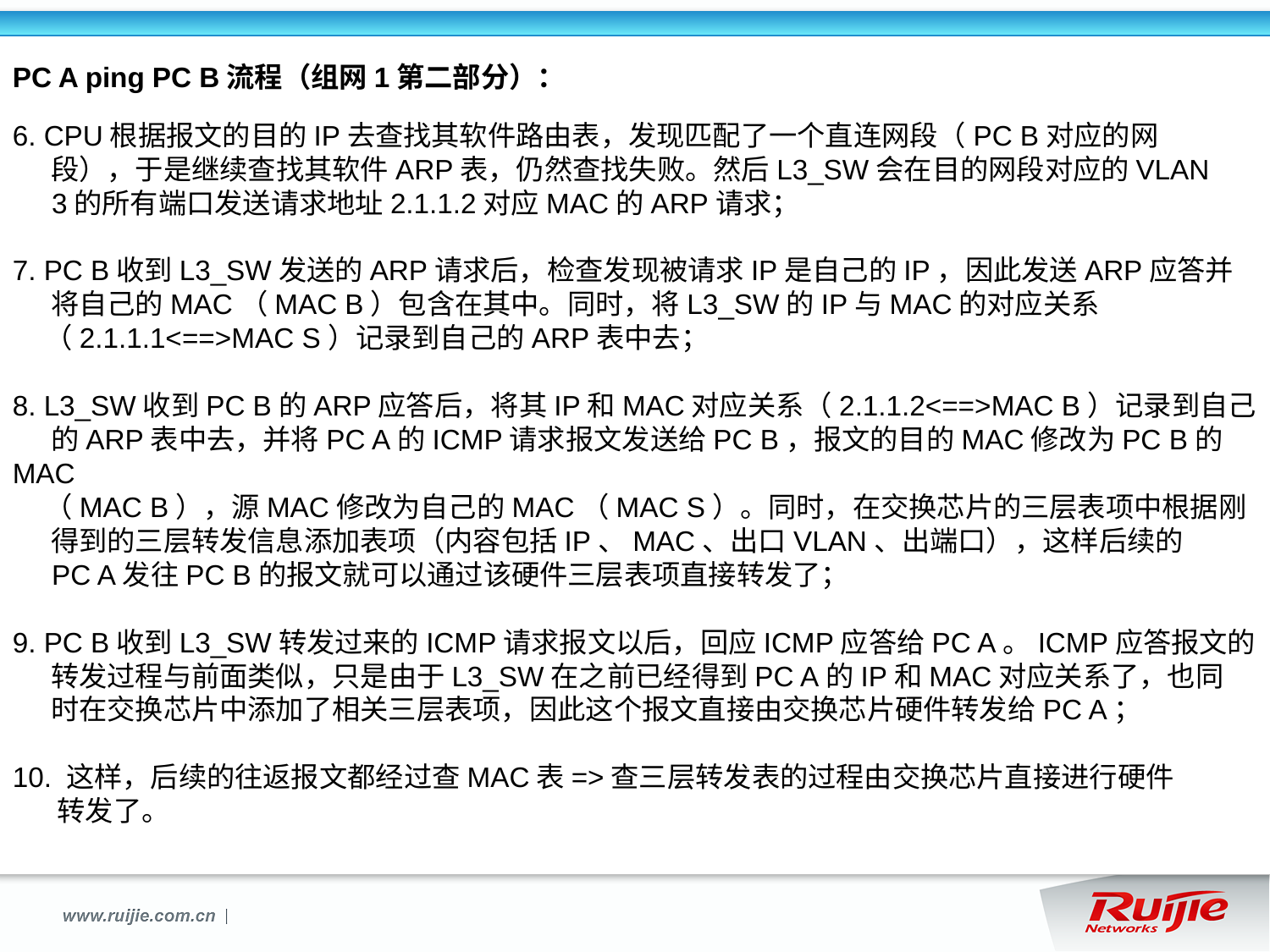

PC A ping PC B流程（组网1第二部分）：

6. CPU根据报文的目的IP去查找其软件路由表，发现匹配了一个直连网段（PC B对应的网
     段），于是继续查找其软件ARP表，仍然查找失败。然后L3_SW会在目的网段对应的VLAN
     3的所有端口发送请求地址2.1.1.2对应MAC的ARP请求；

7. PC B收到L3_SW发送的ARP请求后，检查发现被请求IP是自己的IP，因此发送ARP应答并
     将自己的MAC（MAC B）包含在其中。同时，将L3_SW的IP与MAC的对应关系
    （2.1.1.1<==>MAC S）记录到自己的ARP表中去；

8. L3_SW收到PC B的ARP应答后，将其IP和MAC对应关系（2.1.1.2<==>MAC B）记录到自己
     的ARP表中去，并将PC A的ICMP请求报文发送给PC B，报文的目的MAC修改为PC B的MAC
    （MAC B），源MAC修改为自己的MAC（MAC S）。同时，在交换芯片的三层表项中根据刚
     得到的三层转发信息添加表项（内容包括IP、MAC、出口VLAN、出端口），这样后续的
     PC A发往PC B的报文就可以通过该硬件三层表项直接转发了；

9. PC B收到L3_SW转发过来的ICMP请求报文以后，回应ICMP应答给PC A。ICMP应答报文的
     转发过程与前面类似，只是由于L3_SW在之前已经得到PC A的IP和MAC对应关系了，也同
     时在交换芯片中添加了相关三层表项，因此这个报文直接由交换芯片硬件转发给PC A；

10. 这样，后续的往返报文都经过查MAC表=>查三层转发表的过程由交换芯片直接进行硬件
      转发了。